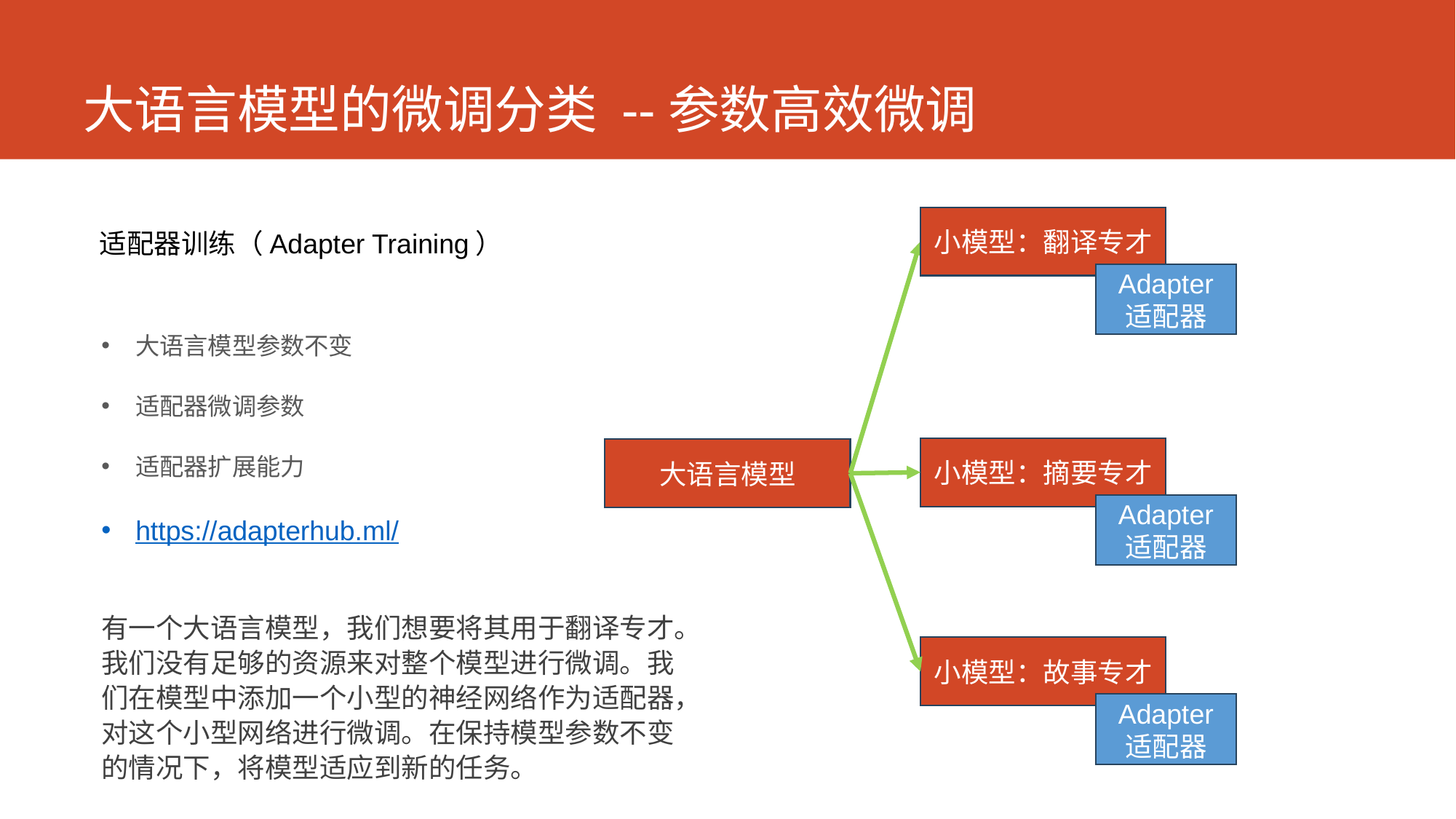

# 大语言模型的微调分类 --参数高效微调
小模型：翻译专才
适配器训练（Adapter Training）
Adapter
适配器
大语言模型参数不变
适配器微调参数
适配器扩展能力
https://adapterhub.ml/

小模型：摘要专才
大语言模型
Adapter
适配器
有一个大语言模型，我们想要将其用于翻译专才。我们没有足够的资源来对整个模型进行微调。我们在模型中添加一个小型的神经网络作为适配器，对这个小型网络进行微调。在保持模型参数不变的情况下，将模型适应到新的任务。
小模型：故事专才
Adapter
适配器